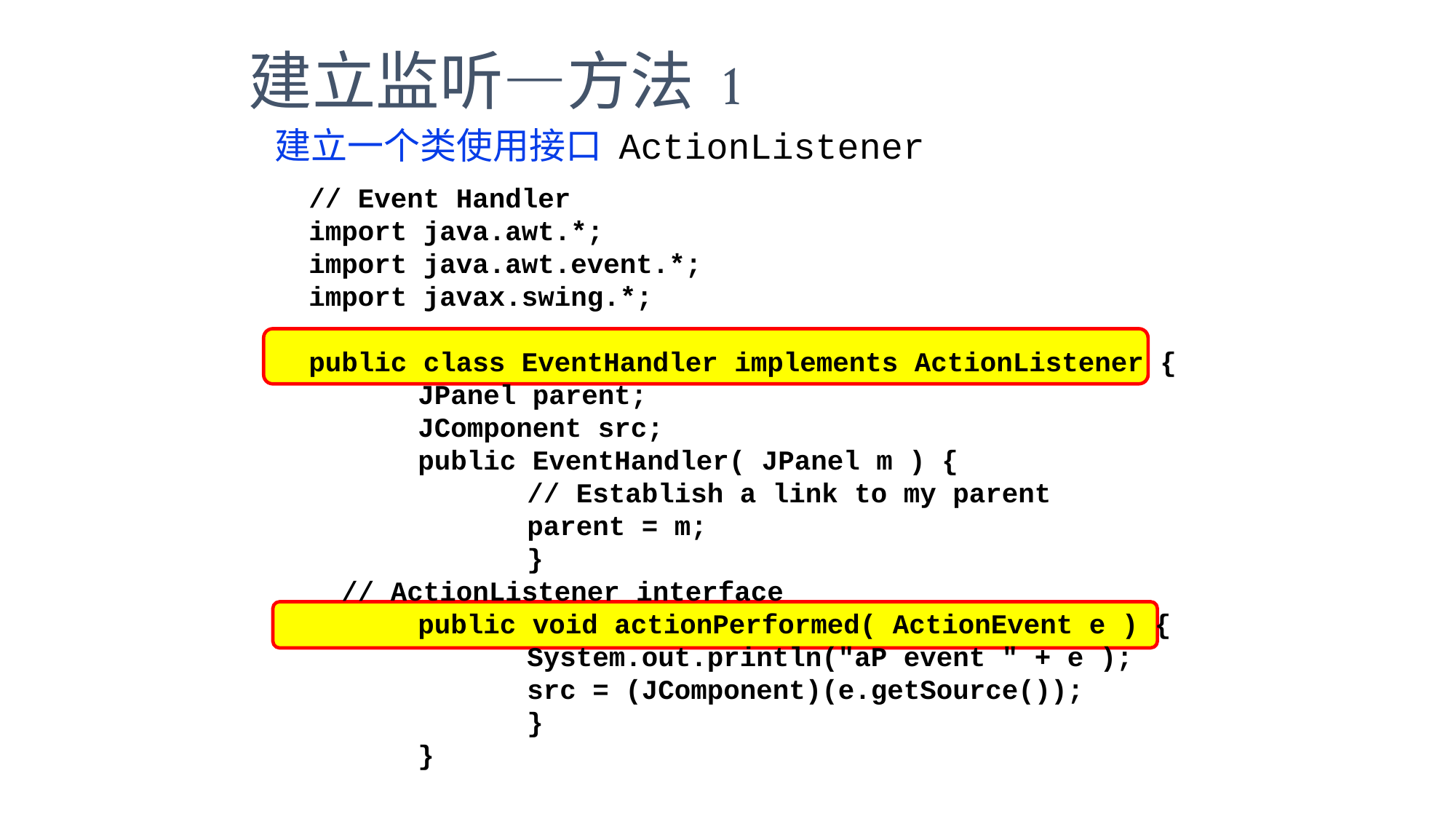

建立监听—方法 1
建立一个类使用接口 ActionListener
// Event Handler
import java.awt.*;
import java.awt.event.*;
import javax.swing.*;

public class EventHandler implements ActionListener {
	JPanel parent;
	JComponent src;
	public EventHandler( JPanel m ) {
		// Establish a link to my parent
		parent = m;
		}
  // ActionListener interface
	public void actionPerformed( ActionEvent e ) {
		System.out.println("aP event " + e );
		src = (JComponent)(e.getSource());
		}
	}